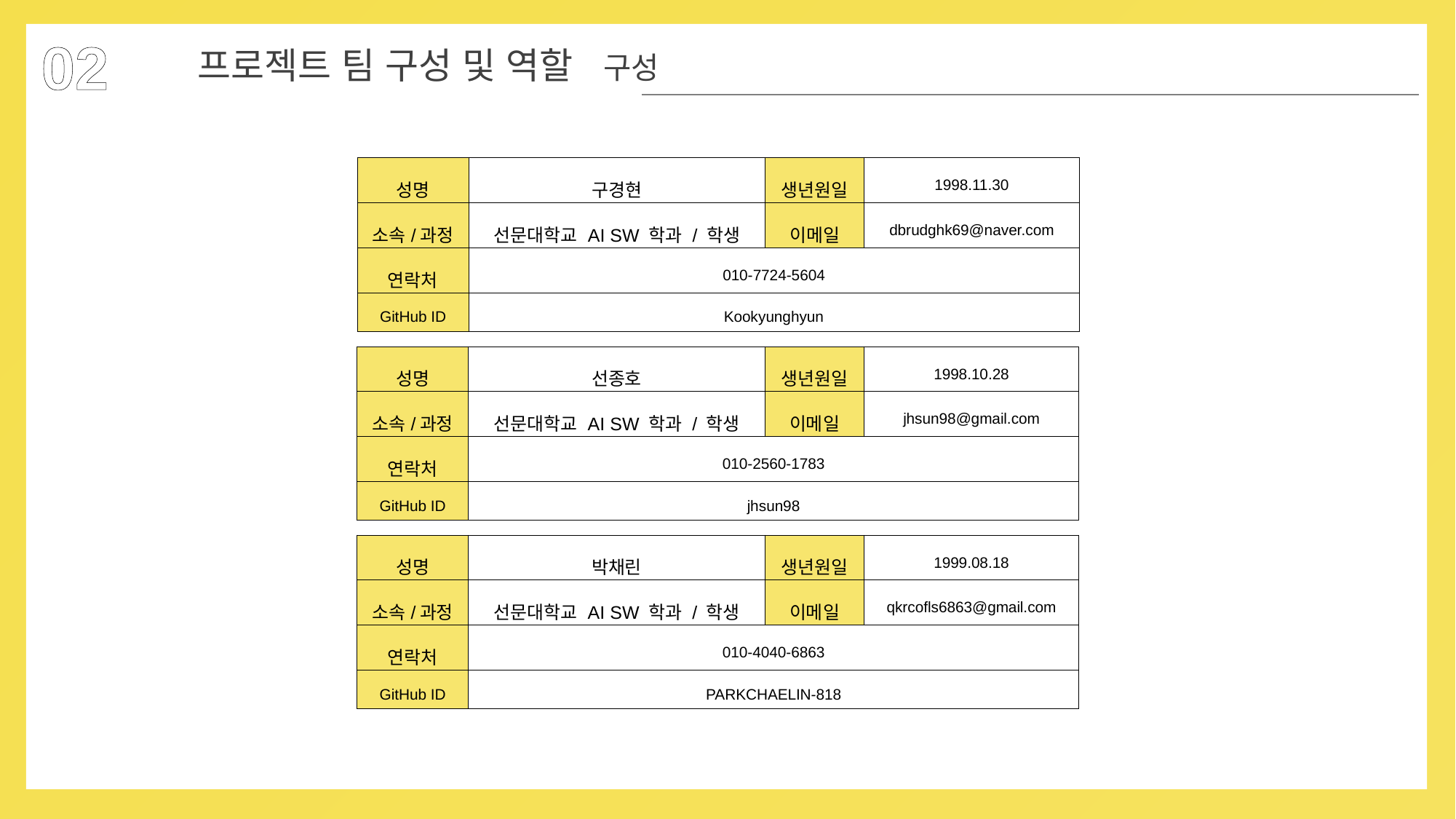

02

프로젝트 팀 구성 및 역할   구성
| 성명 | 구경현 | 생년원일 | 1998.11.30 |
| --- | --- | --- | --- |
| 소속/과정 | 선문대학교 AI SW 학과 / 학생 | 이메일 | dbrudghk69@naver.com |
| 연락처 | 010-7724-5604 |  |  |
| GitHub ID | Kookyunghyun |  |  |
| 성명 | 선종호 | 생년원일 | 1998.10.28 |
| --- | --- | --- | --- |
| 소속/과정 | 선문대학교 AI SW 학과 / 학생 | 이메일 | jhsun98@gmail.com |
| 연락처 | 010-2560-1783 |  |  |
| GitHub ID | jhsun98 |  |  |

| 성명 | 박채린 | 생년원일 | 1999.08.18 |
| --- | --- | --- | --- |
| 소속/과정 | 선문대학교 AI SW 학과 / 학생 | 이메일 | qkrcofls6863@gmail.com |
| 연락처 | 010-4040-6863 |  |  |
| GitHub ID | PARKCHAELIN-818 |  |  |